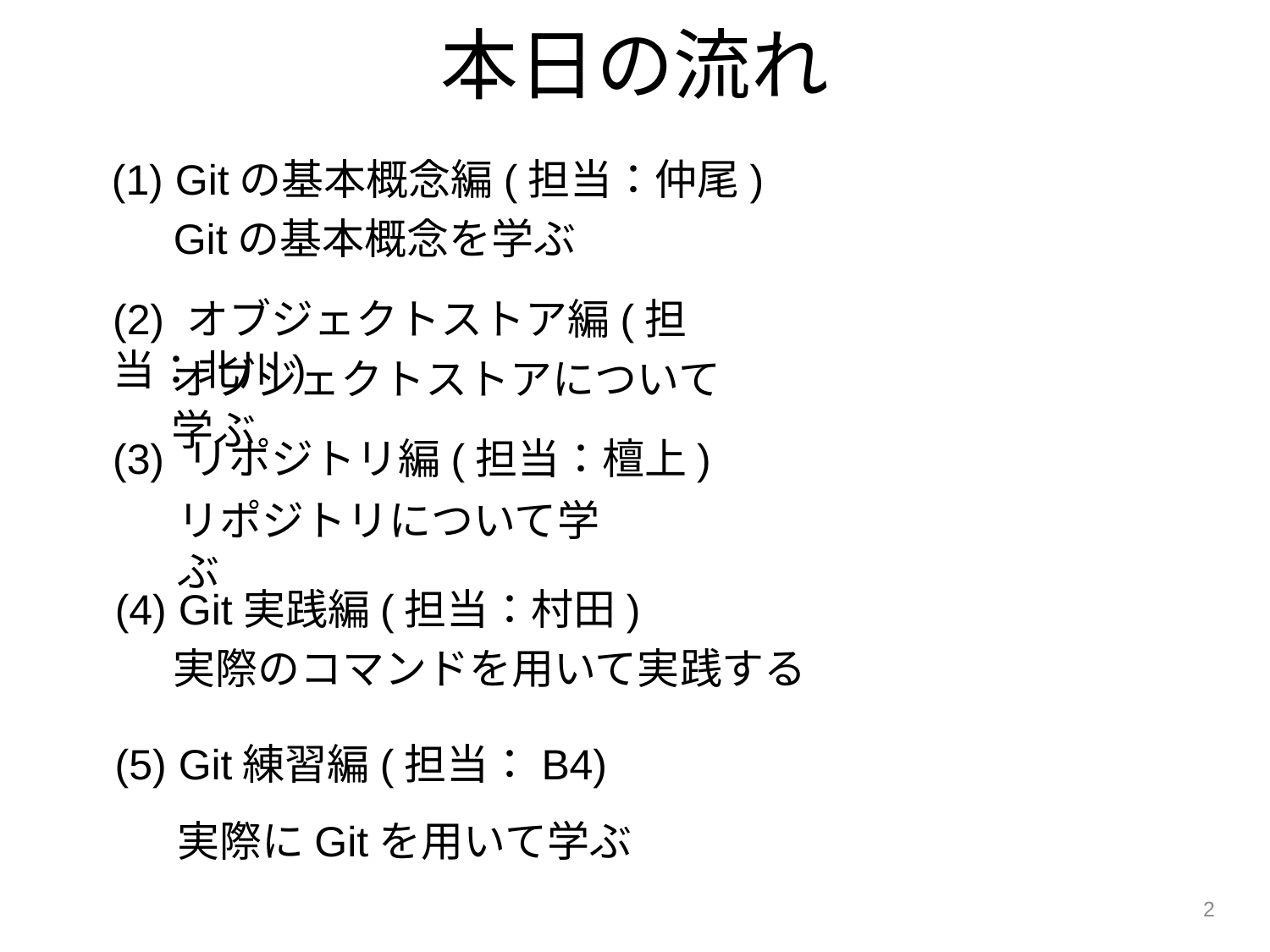

本日の流れ
Gitの基本概念編(担当：仲尾)
Gitの基本概念を学ぶ
(2) オブジェクトストア編(担当：北川)
オブジェクトストアについて学ぶ
(3) リポジトリ編(担当：檀上)
リポジトリについて学ぶ
(4) Git実践編(担当：村田)
実際のコマンドを用いて実践する
(5) Git練習編(担当：B4)
実際にGitを用いて学ぶ
2